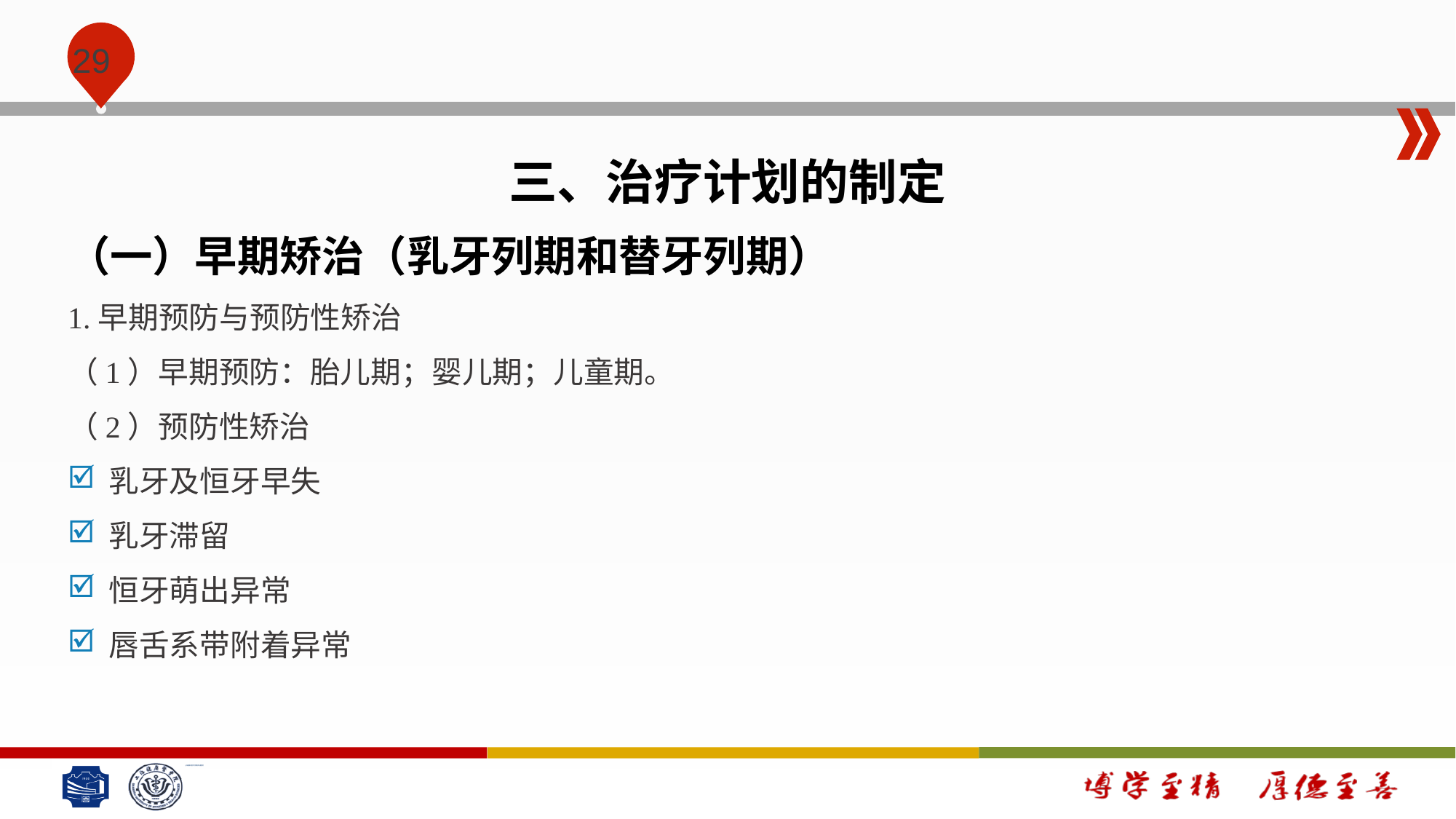

#
三、治疗计划的制定
（一）早期矫治（乳牙列期和替牙列期）
1.早期预防与预防性矫治
（1）早期预防：胎儿期；婴儿期；儿童期。
（2）预防性矫治
乳牙及恒牙早失
乳牙滞留
恒牙萌出异常
唇舌系带附着异常